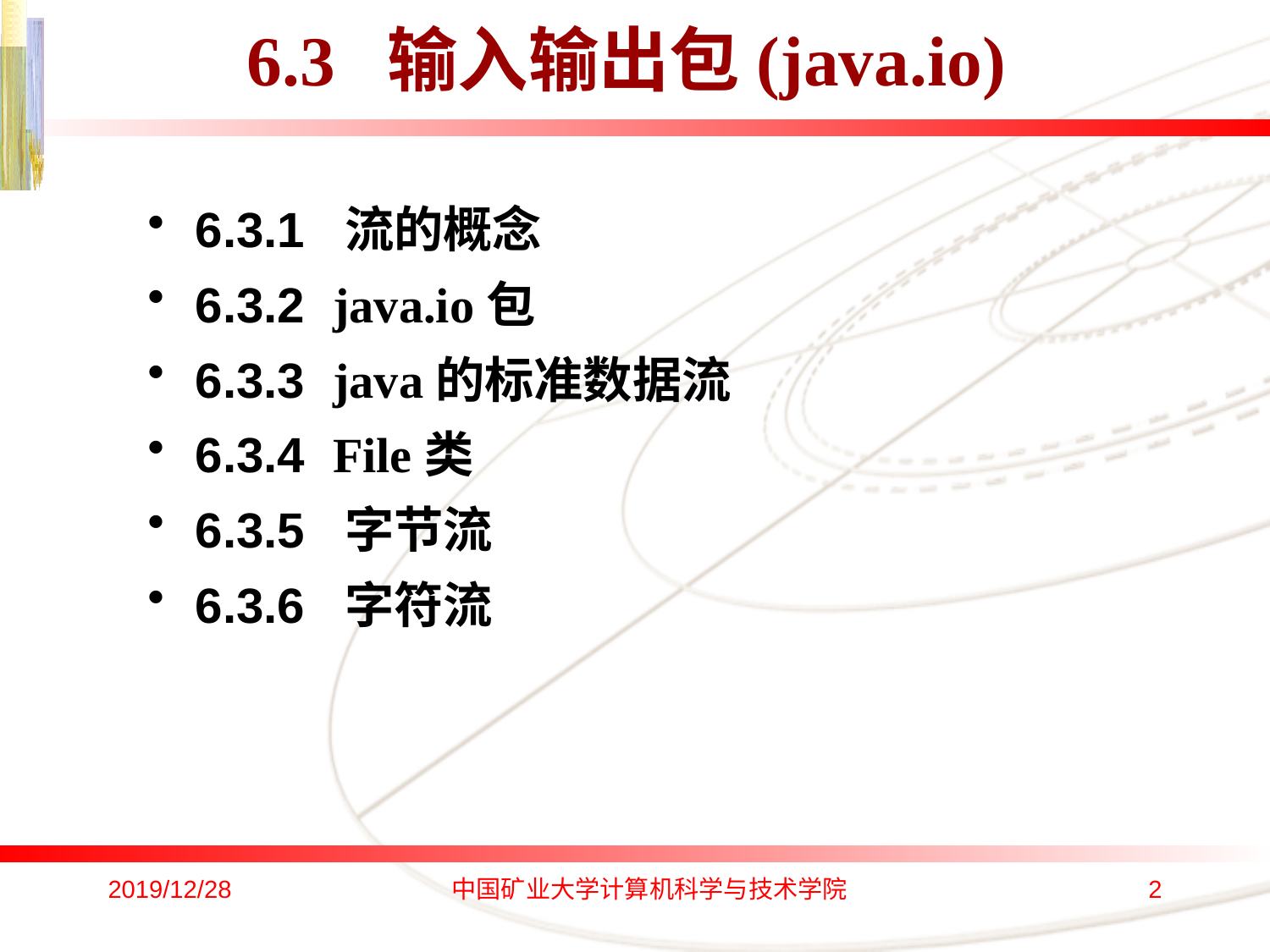

# 6.3  输入输出包(java.io)
6.3.1  流的概念
6.3.2  java.io包
6.3.3  java的标准数据流
6.3.4  File类
6.3.5  字节流
6.3.6  字符流

2019/12/28
中国矿业大学计算机科学与技术学院
2